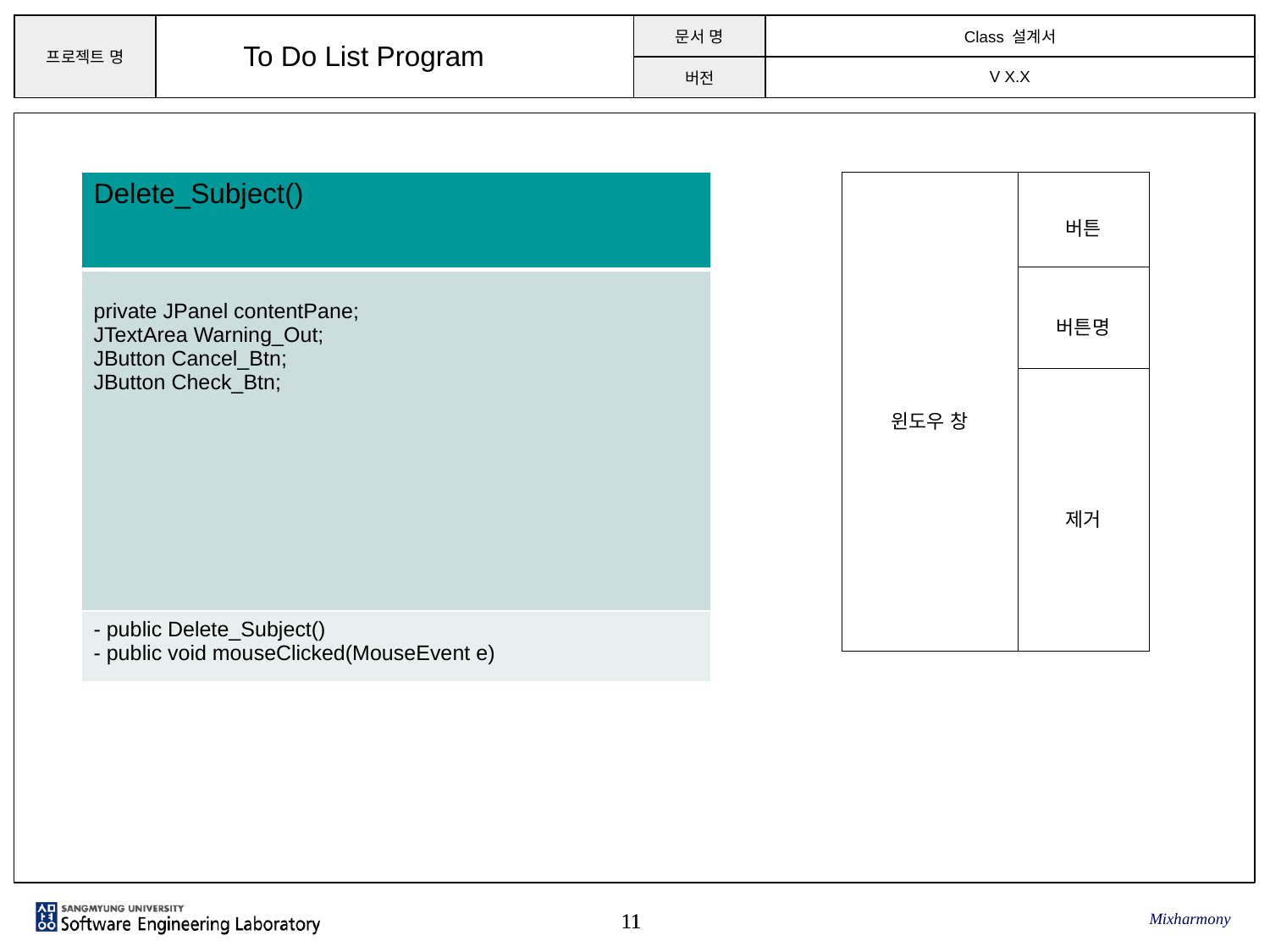

To Do List Program
| Delete\_Subject() |
| --- |
| private JPanel contentPane; JTextArea Warning\_Out; JButton Cancel\_Btn; JButton Check\_Btn; |
| - public Delete\_Subject() - public void mouseClicked(MouseEvent e) |
| 윈도우 창 | 버튼 |
| --- | --- |
|  | 버튼명 |
|  | 제거 |
Mixharmony